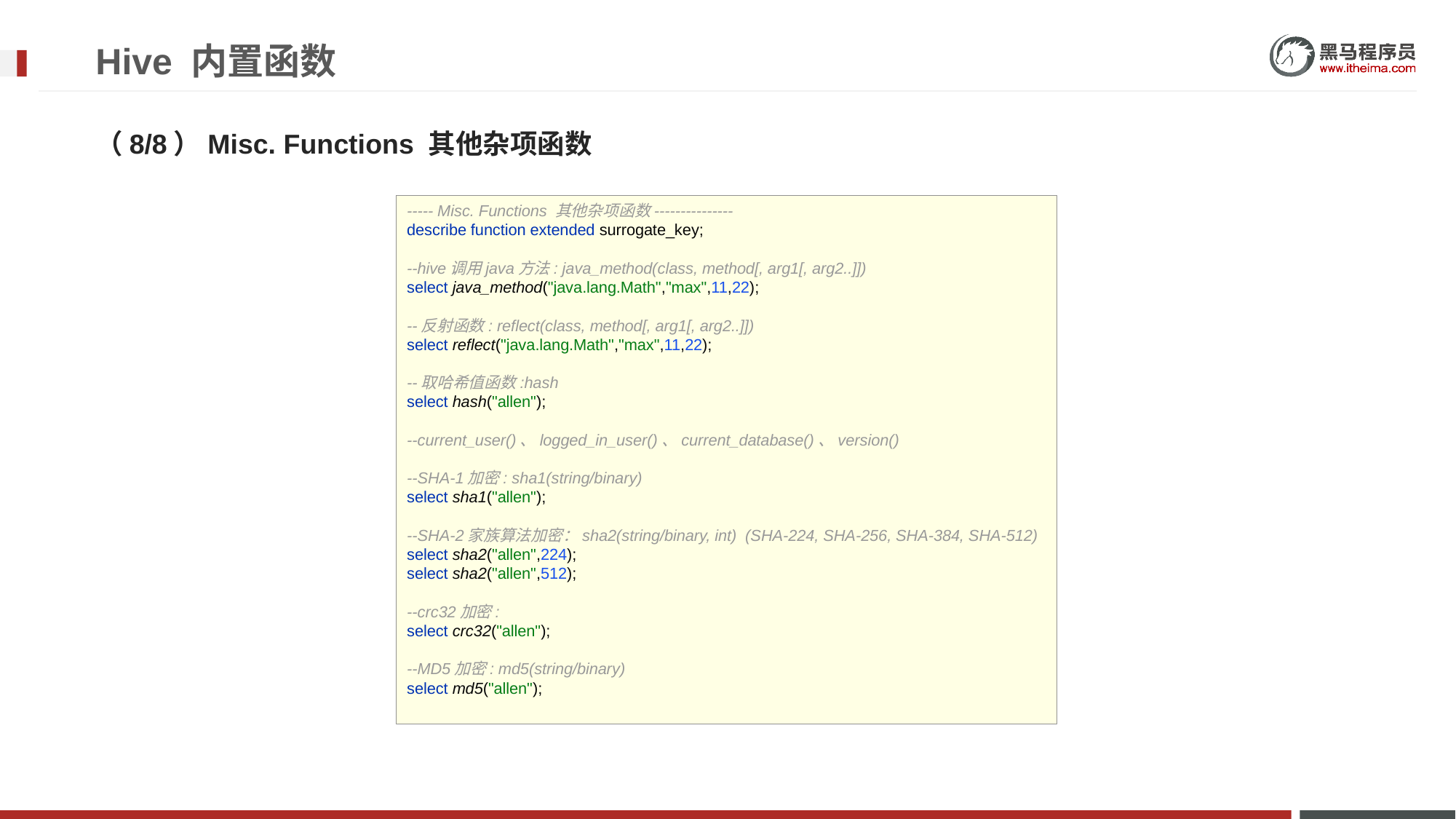

# Hive 内置函数
（8/8）Misc. Functions 其他杂项函数
----- Misc. Functions 其他杂项函数---------------
describe function extended surrogate_key;
--hive调用java方法: java_method(class, method[, arg1[, arg2..]])
select java_method("java.lang.Math","max",11,22);
--反射函数: reflect(class, method[, arg1[, arg2..]])
select reflect("java.lang.Math","max",11,22);
--取哈希值函数:hash
select hash("allen");
--current_user()、logged_in_user()、current_database()、version()
--SHA-1加密: sha1(string/binary)
select sha1("allen");
--SHA-2家族算法加密：sha2(string/binary, int)  (SHA-224, SHA-256, SHA-384, SHA-512)
select sha2("allen",224);
select sha2("allen",512);
--crc32加密:
select crc32("allen");
--MD5加密: md5(string/binary)
select md5("allen");